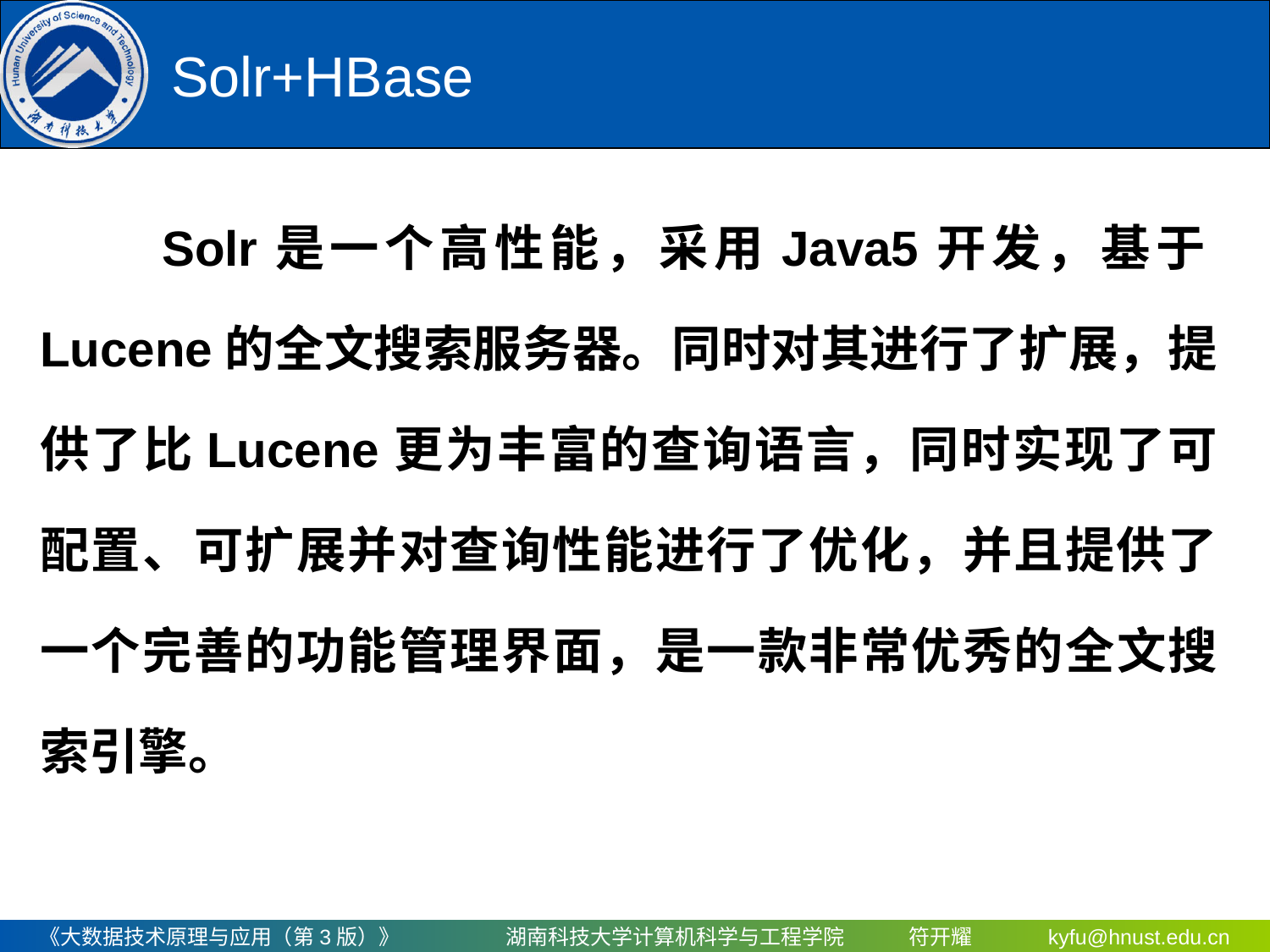

Solr+HBase
　　Solr是一个高性能，采用Java5开发，基于Lucene的全文搜索服务器。同时对其进行了扩展，提供了比Lucene更为丰富的查询语言，同时实现了可配置、可扩展并对查询性能进行了优化，并且提供了一个完善的功能管理界面，是一款非常优秀的全文搜索引擎。